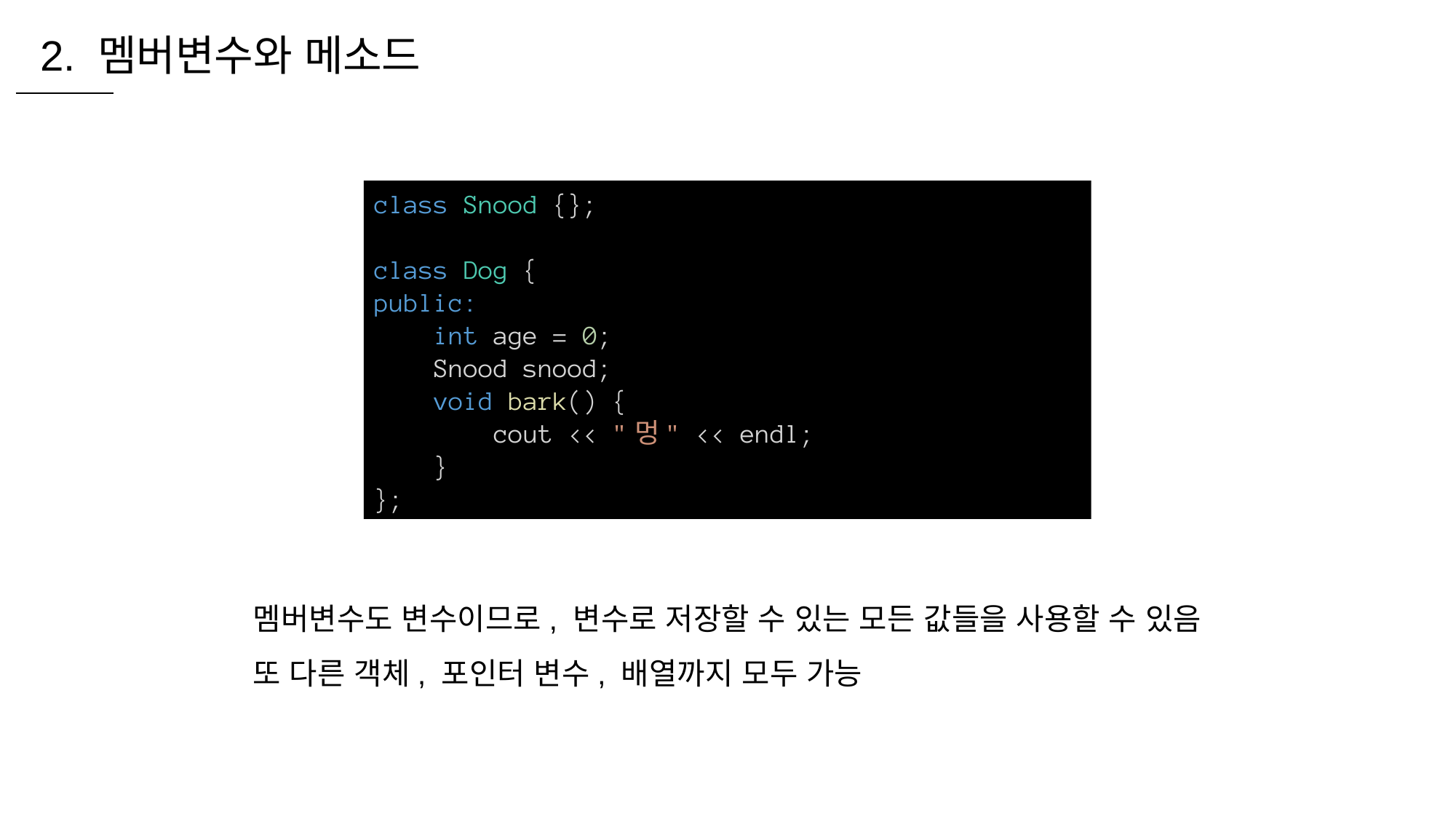

2. 멤버변수와 메소드
class Snood {};
class Dog {
public:
    int age = 0;
    Snood snood;
    void bark() {
        cout << "멍" << endl;
    }
};
멤버변수도 변수이므로, 변수로 저장할 수 있는 모든 값들을 사용할 수 있음
또 다른 객체, 포인터 변수, 배열까지 모두 가능